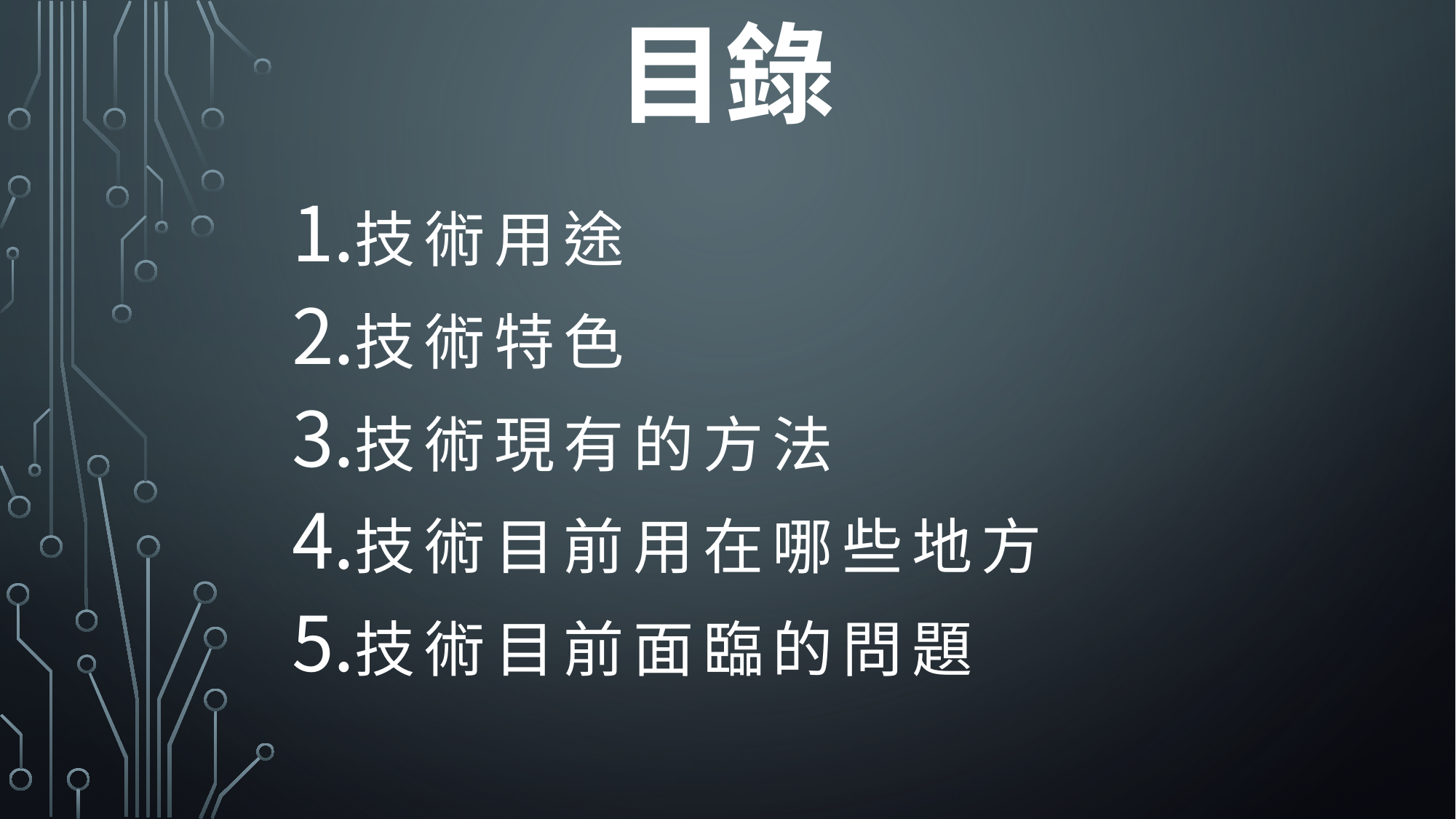

目錄
技術用途
技術特色
技術現有的方法
技術目前用在哪些地方
技術目前面臨的問題